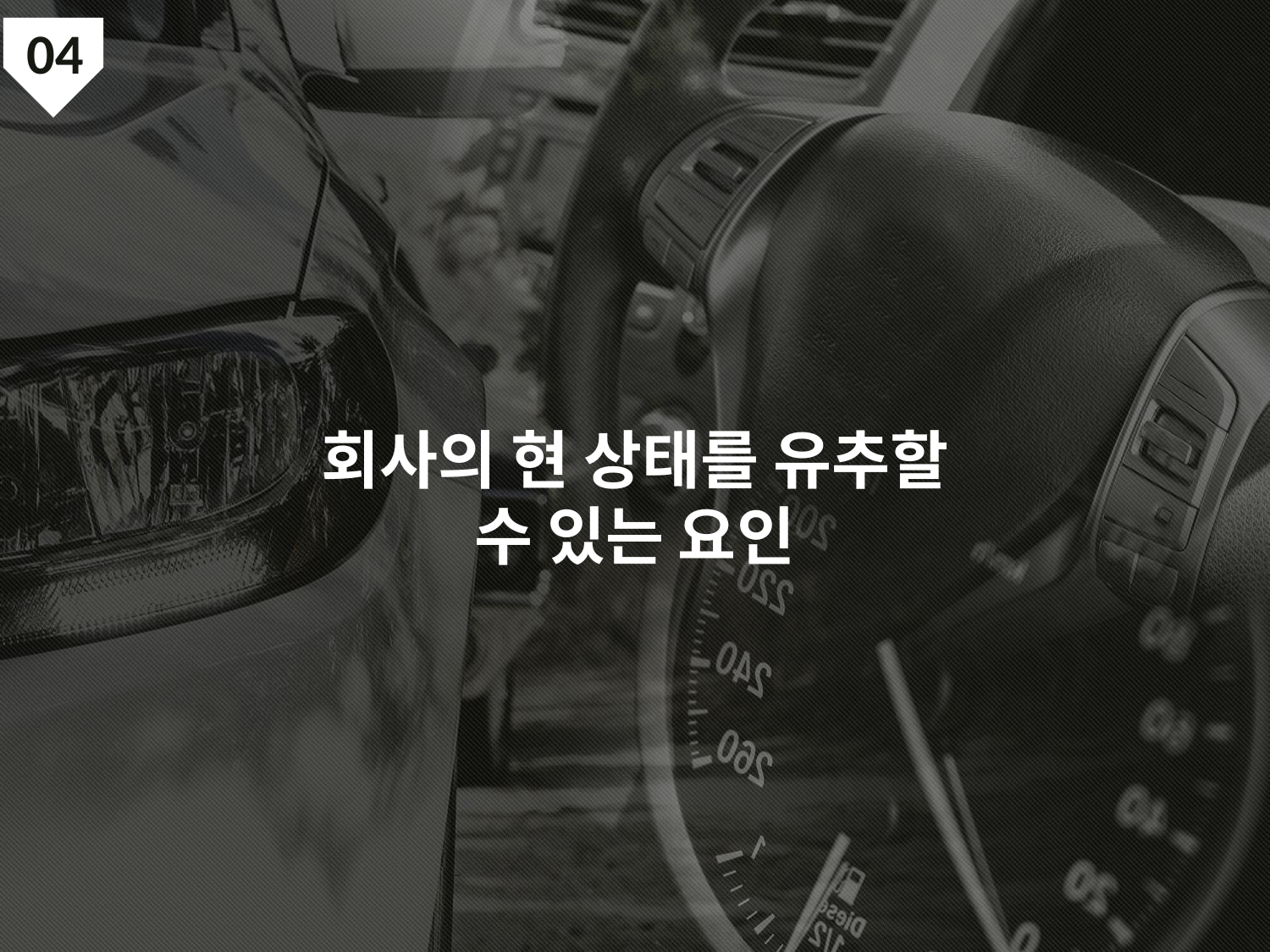

04

회사의 현 상태를 유추할 수 있는 요인